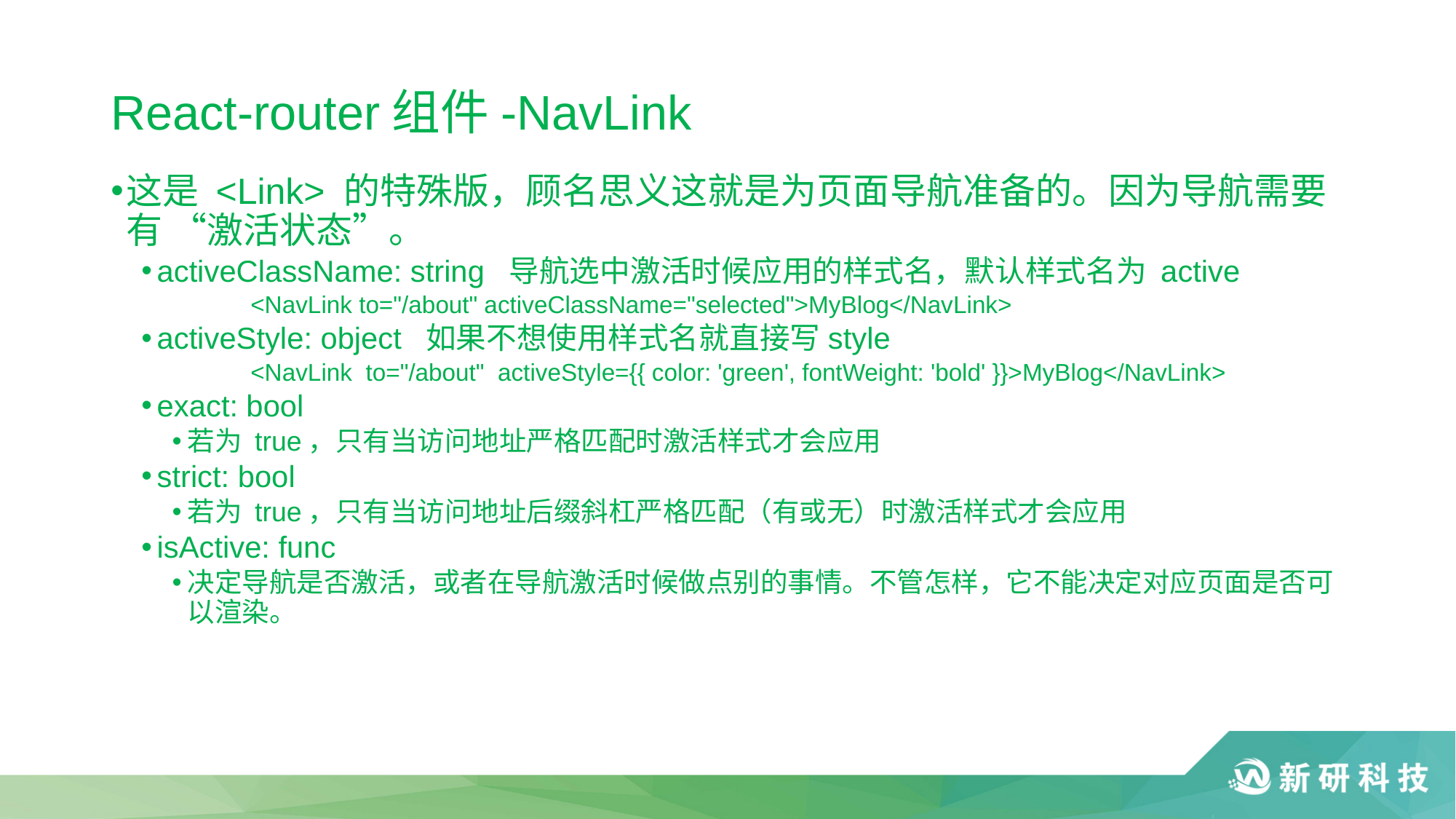

# React-router组件-NavLink
这是 <Link> 的特殊版，顾名思义这就是为页面导航准备的。因为导航需要有 “激活状态”。
activeClassName: string  导航选中激活时候应用的样式名，默认样式名为 active
	<NavLink to="/about" activeClassName="selected">MyBlog</NavLink>
activeStyle: object  如果不想使用样式名就直接写style
	<NavLink  to="/about"  activeStyle={{ color: 'green', fontWeight: 'bold' }}>MyBlog</NavLink>
exact: bool
若为 true，只有当访问地址严格匹配时激活样式才会应用
strict: bool
若为 true，只有当访问地址后缀斜杠严格匹配（有或无）时激活样式才会应用
isActive: func
决定导航是否激活，或者在导航激活时候做点别的事情。不管怎样，它不能决定对应页面是否可以渲染。